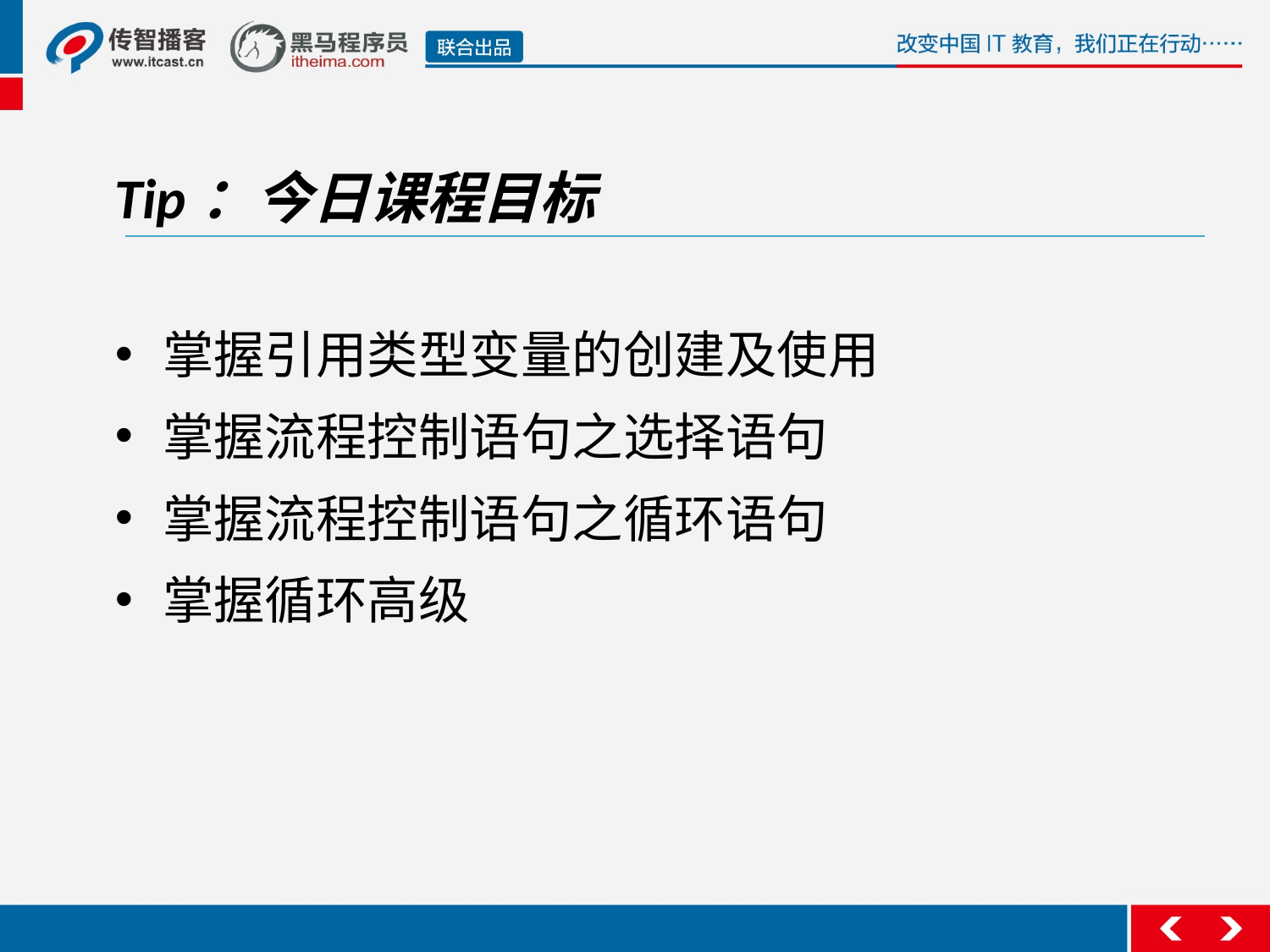

Tip：今日课程目标
掌握引用类型变量的创建及使用
掌握流程控制语句之选择语句
掌握流程控制语句之循环语句
掌握循环高级